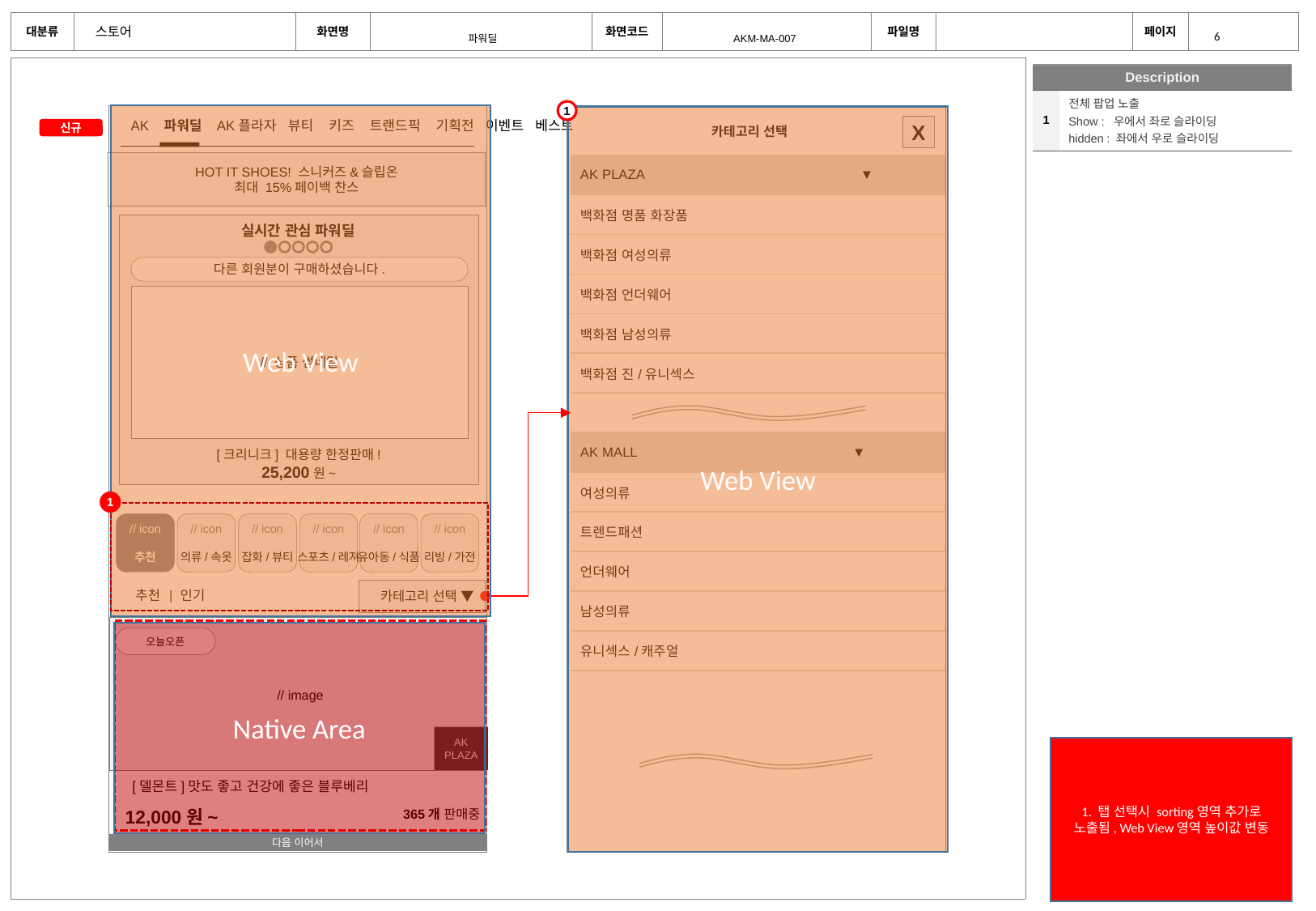

파워딜
AKM-MA-007
| Description |  |
| --- | --- |
| 1 | 전체 팝업 노출 Show : 우에서 좌로 슬라이딩 hidden : 좌에서 우로 슬라이딩 |
1
Web View

Web View
AK   파워딜   AK플라자   뷰티    키즈    트랜드픽    기획전   이벤트   베스트
X
카테고리 선택
신규

HOT IT SHOES! 스니커즈&슬립온
최대 15%페이백 찬스
| AK PLAZA ▼ |
| --- |
| 백화점 명품 화장품 |
| 백화점 여성의류 |
| 백화점 언더웨어 |
| 백화점 남성의류 |
| 백화점 진/유니섹스 |
|  |
| AK MALL ▼ |
| 여성의류 |
| 트렌드패션 |
| 언더웨어 |
| 남성의류 |
| 유니섹스/캐주얼 |

실시간 관심 파워딜

다른 회원분이 구매하셨습니다.
// 상품 썸네일

[크리니크] 대용량 한정판매!
25,200원~
1

// icon

추천
// icon

의류/속옷
// icon

잡화/뷰티
// icon

스포츠/레져
// icon

유아동/식품
// icon

리빙/가전
  카테고리 선택 ▼
추천 | 인기

Native Area
오늘오픈
// image
AK
PLAZA
1. 탭 선택시 sorting영역 추가로 노출됨, Web View영역 높이값 변동

[델몬트]맛도 좋고 건강에 좋은 블루베리
365개 판매중
12,000원~
다음 이어서